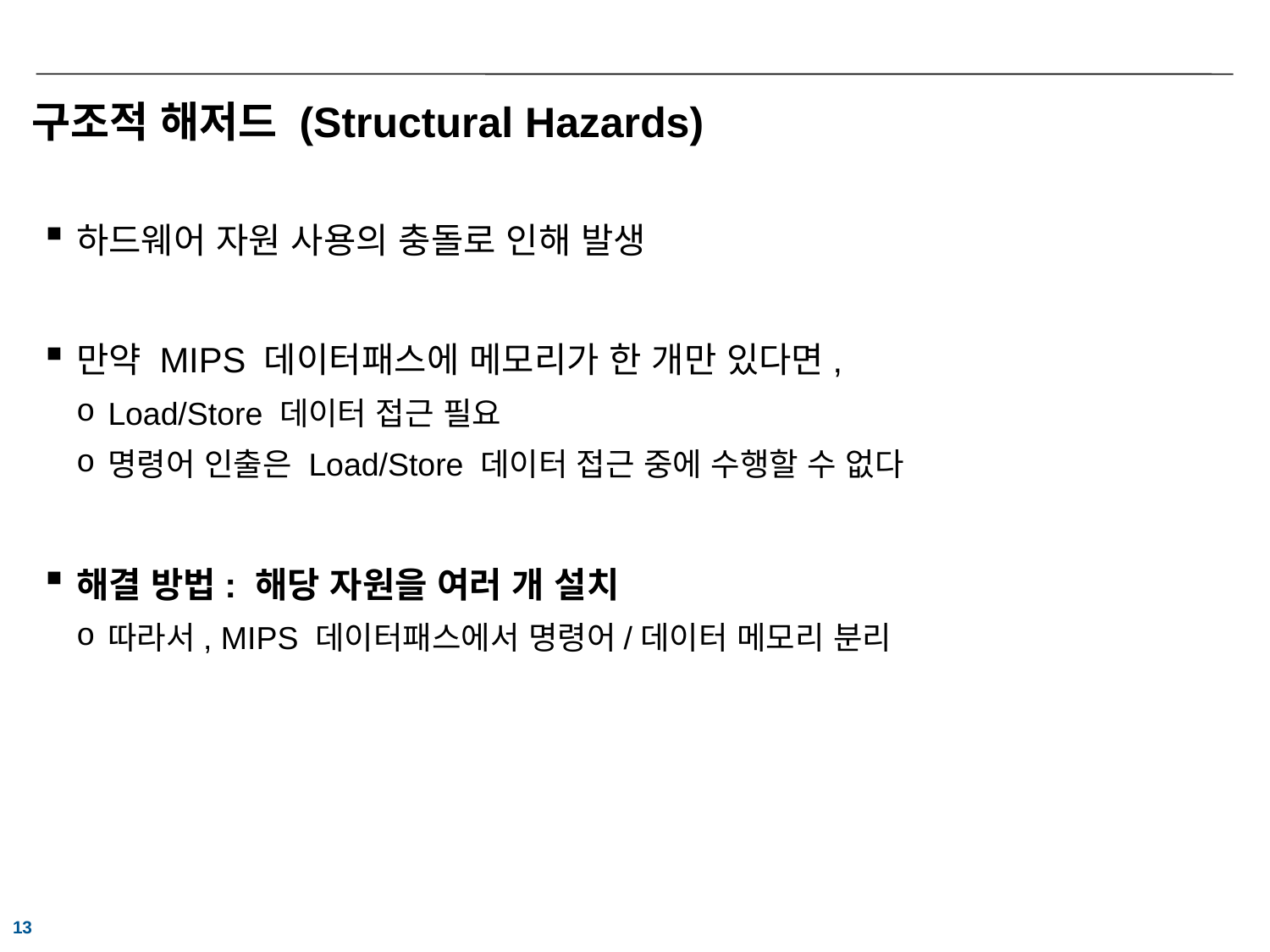

# 구조적 해저드 (Structural Hazards)
하드웨어 자원 사용의 충돌로 인해 발생

만약 MIPS 데이터패스에 메모리가 한 개만 있다면,
Load/Store 데이터 접근 필요
명령어 인출은 Load/Store 데이터 접근 중에 수행할 수 없다

해결 방법: 해당 자원을 여러 개 설치
따라서, MIPS 데이터패스에서 명령어/데이터 메모리 분리

13